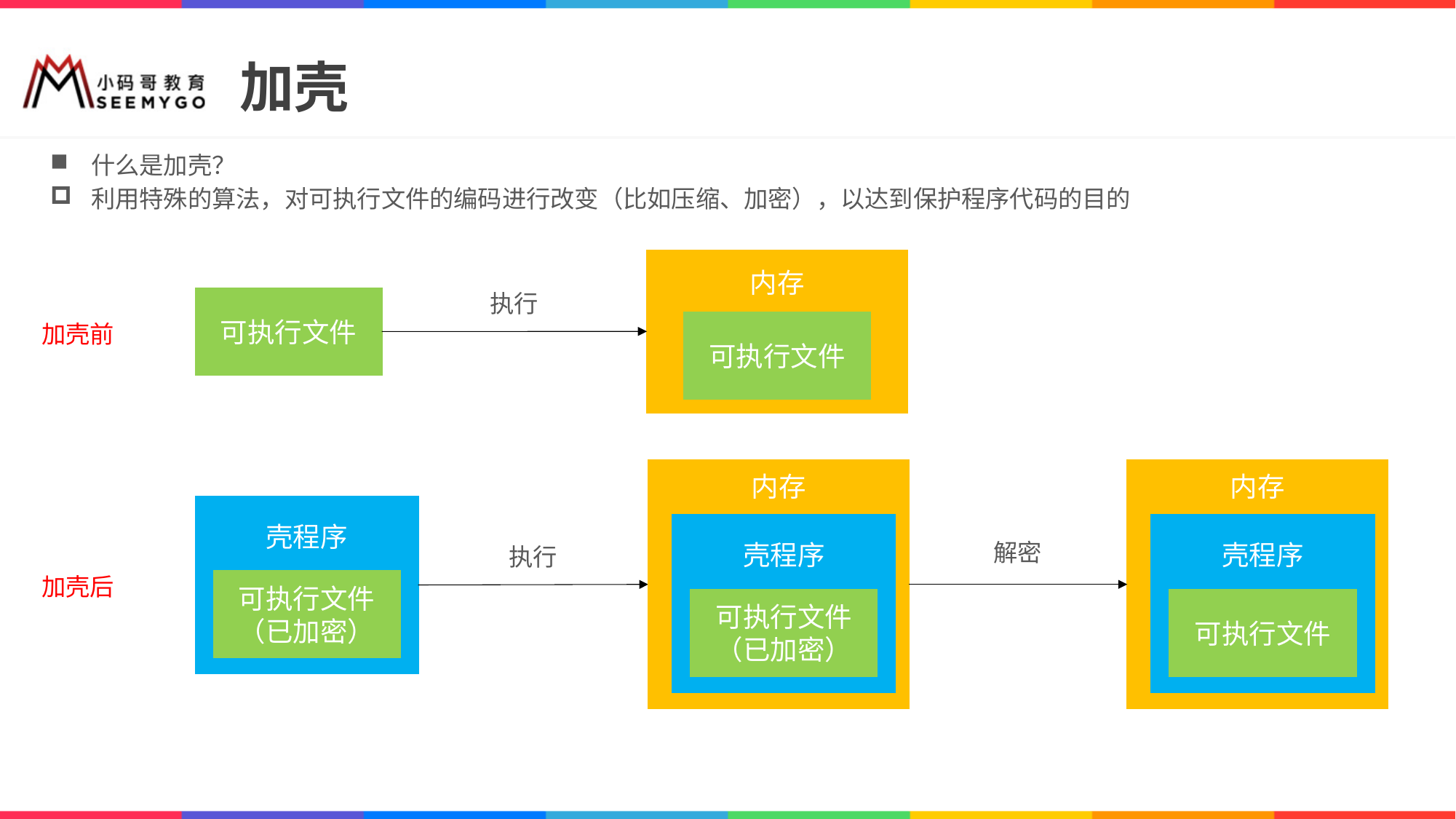

# 加壳
什么是加壳？
利用特殊的算法，对可执行文件的编码进行改变（比如压缩、加密），以达到保护程序代码的目的
内存

执行
可执行文件
加壳前
可执行文件
内存

内存

壳程序

壳程序

可执行文件
（已加密）
壳程序

可执行文件
解密
执行
加壳后
可执行文件
（已加密）